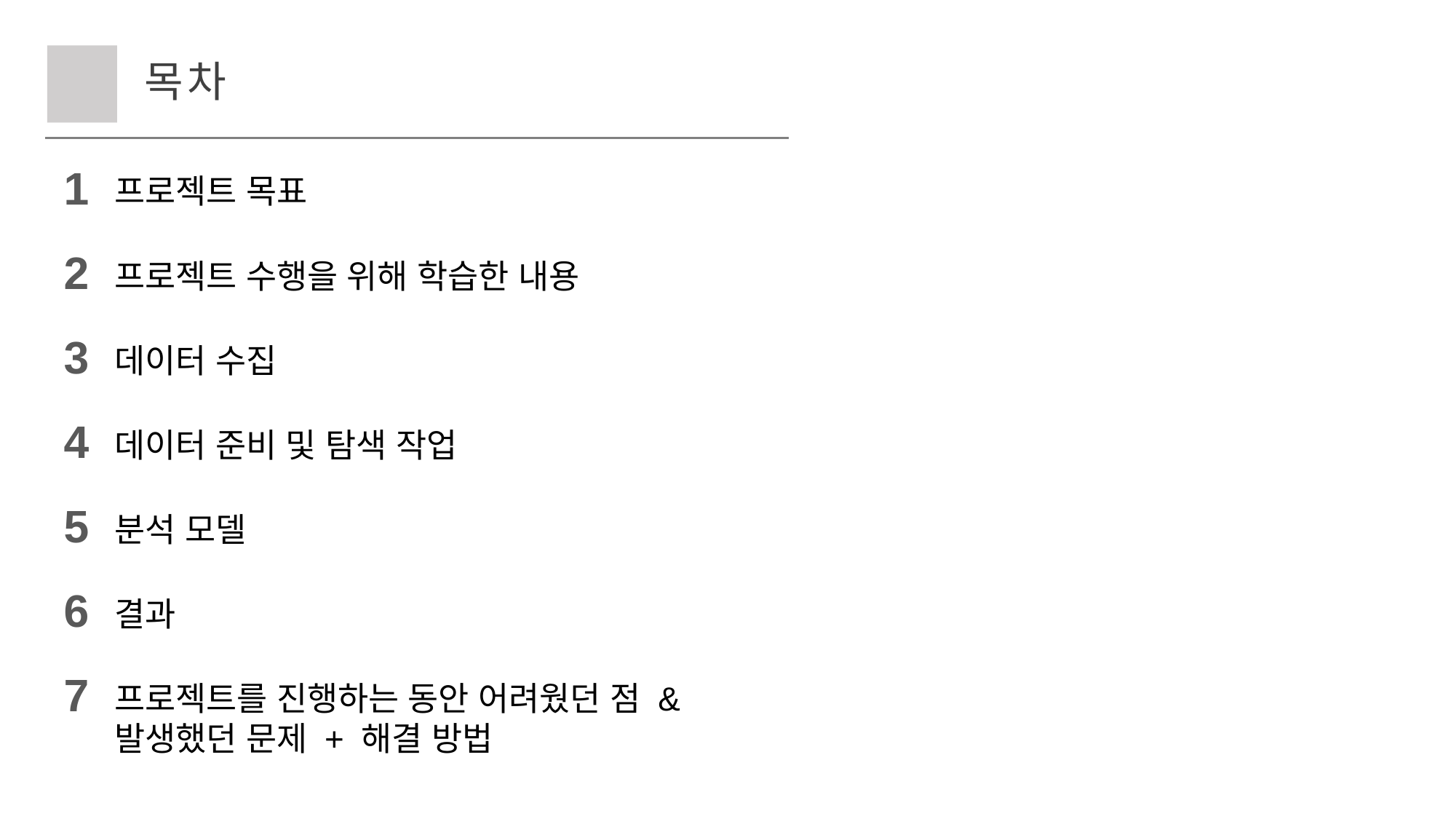

목차
1
프로젝트 목표
2
프로젝트 수행을 위해 학습한 내용
3
데이터 수집
4
데이터 준비 및 탐색 작업
5
분석 모델
6
결과
7
프로젝트를 진행하는 동안 어려웠던 점 & 발생했던 문제 + 해결 방법